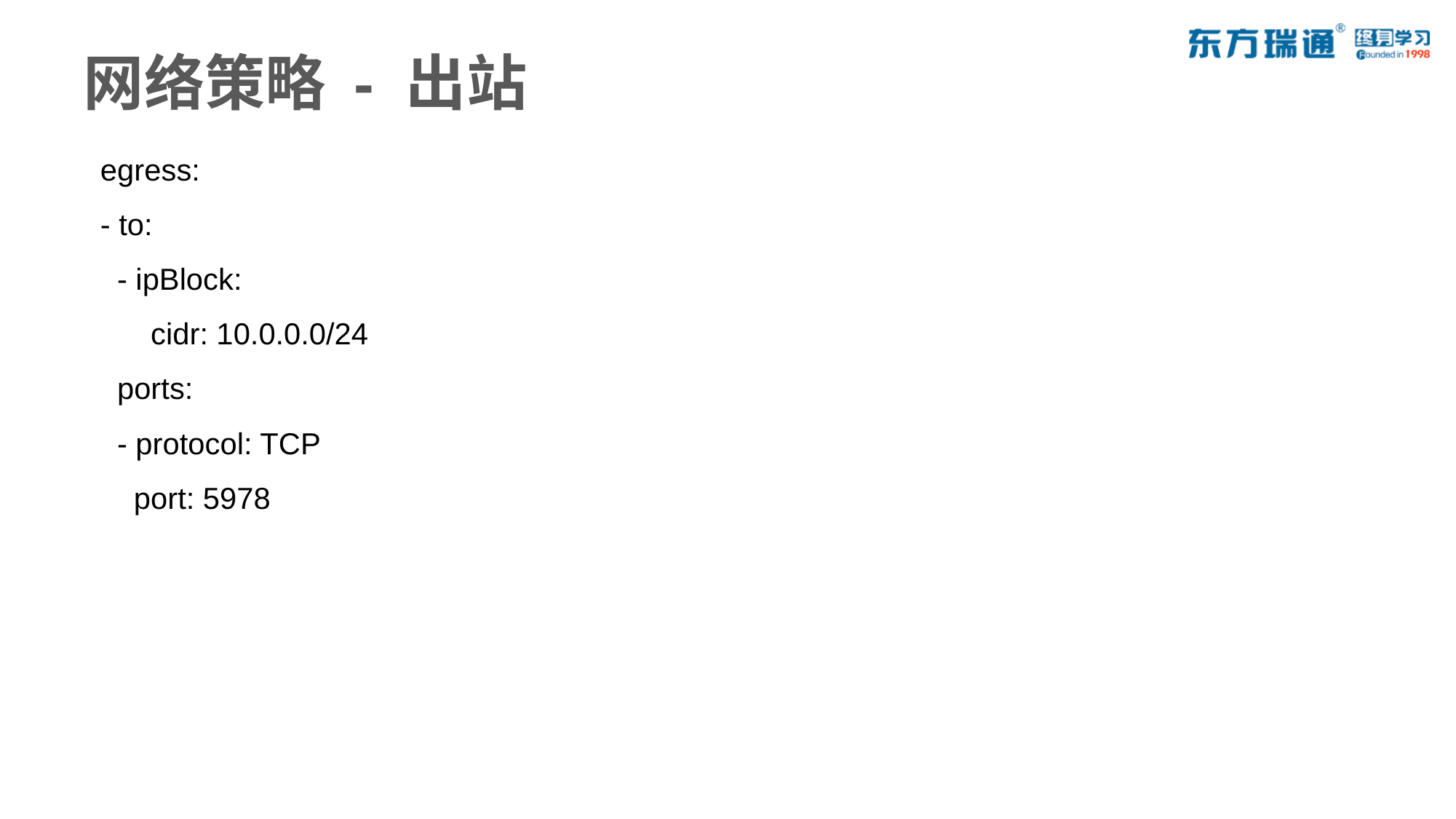

# 网络策略 - 出站
  egress:
  - to:
    - ipBlock:
        cidr: 10.0.0.0/24
    ports:
    - protocol: TCP
      port: 5978